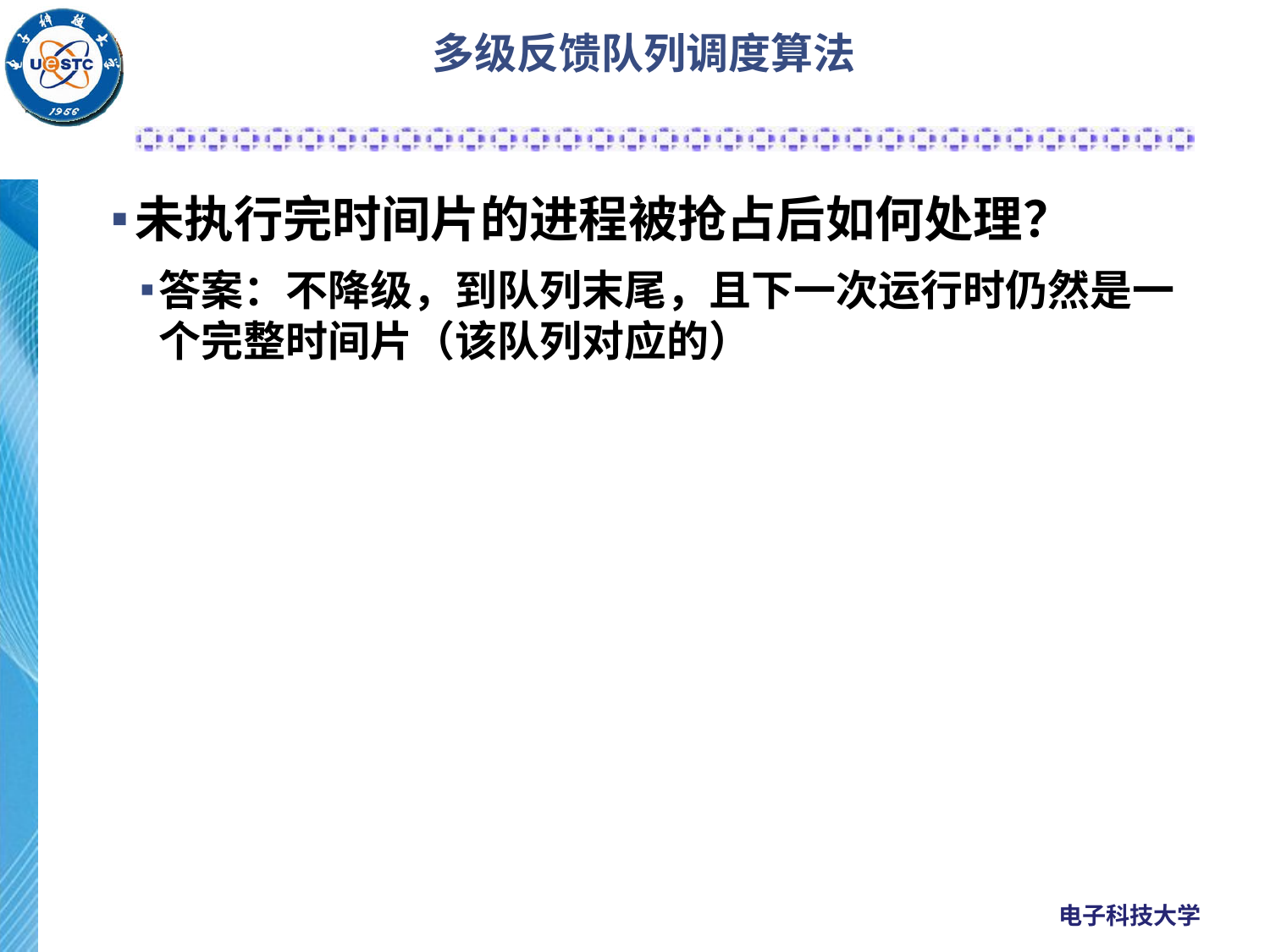

# 多级反馈队列调度算法
未执行完时间片的进程被抢占后如何处理？
答案：不降级，到队列末尾，且下一次运行时仍然是一个完整时间片（该队列对应的）